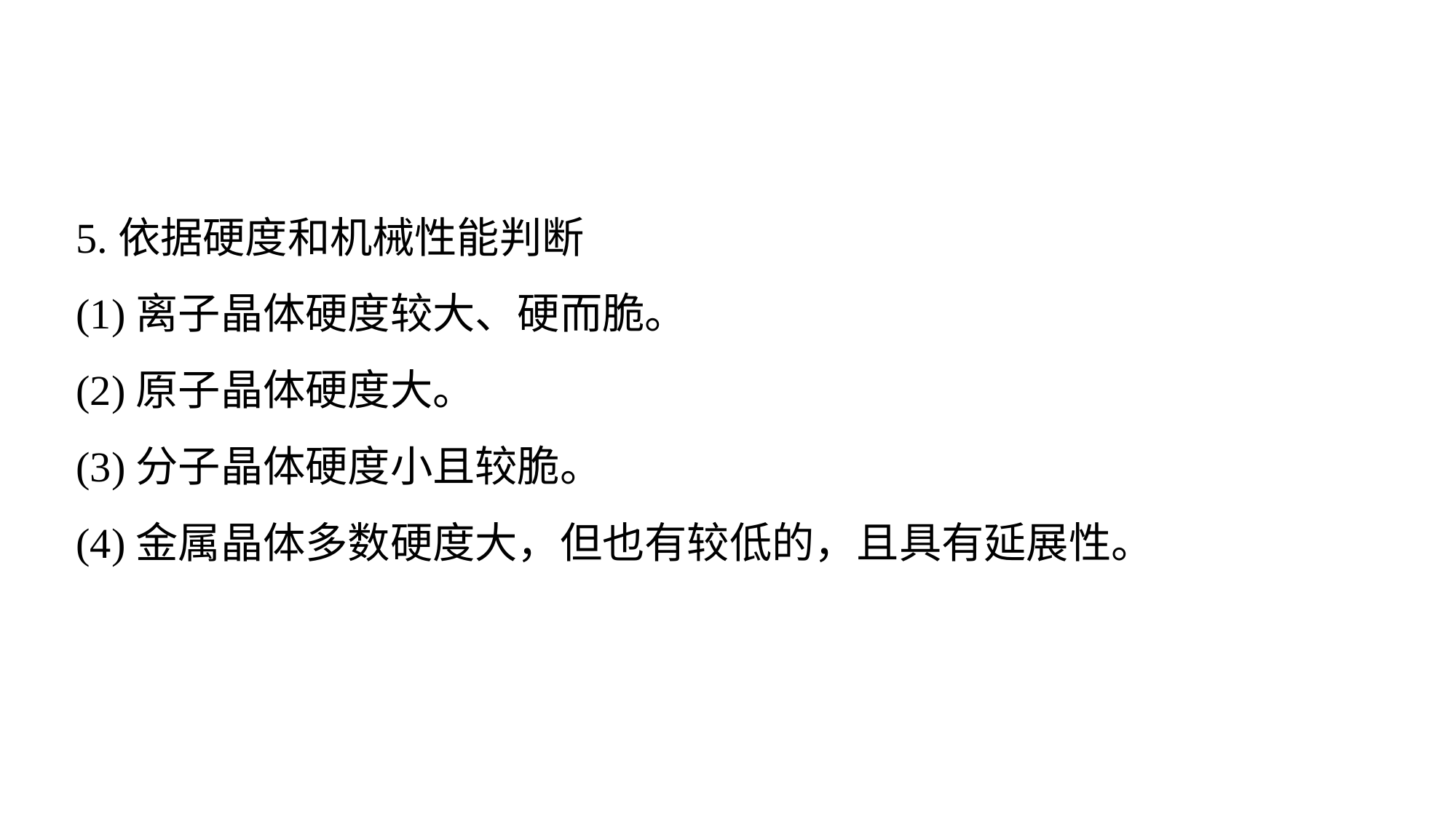

5.依据硬度和机械性能判断
(1)离子晶体硬度较大、硬而脆。
(2)原子晶体硬度大。
(3)分子晶体硬度小且较脆。
(4)金属晶体多数硬度大，但也有较低的，且具有延展性。